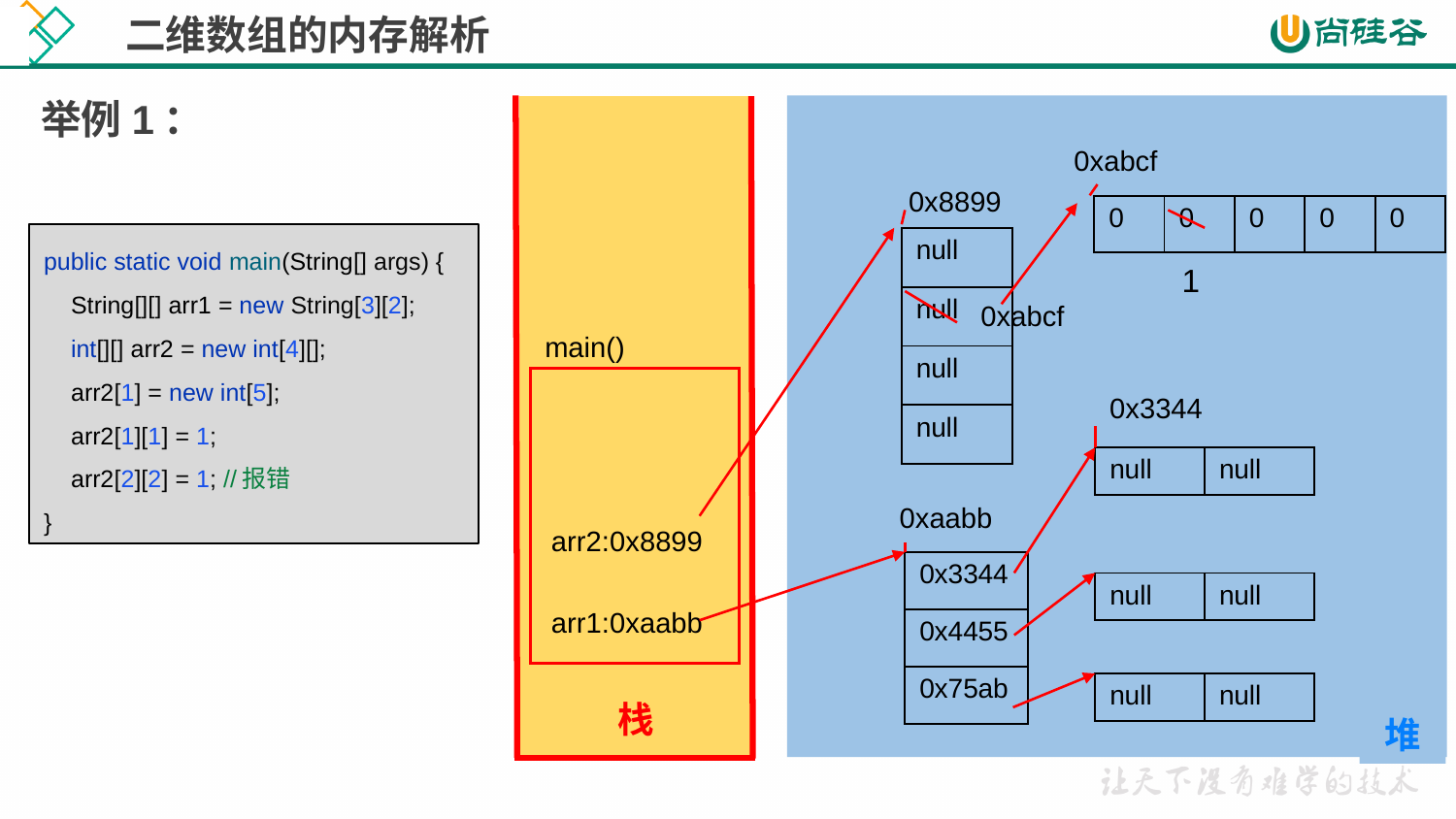

二维数组的内存解析

举例1：

栈

0xabcf
0x8899
| 0 | 0 | 0 | 0 | 0 |
| --- | --- | --- | --- | --- |
public static void main(String[] args) {
    String[][] arr1 = new String[3][2];
    int[][] arr2 = new int[4][];
    arr2[1] = new int[5];
    arr2[1][1] = 1;
    arr2[2][2] = 1; //报错
}
| null |
| --- |
| null |
| null |
| null |
1
0xabcf
main()

0x3344
| null | null |
| --- | --- |
0xaabb
arr2:0x8899
| 0x3344 |
| --- |
| 0x4455 |
| 0x75ab |
| null | null |
| --- | --- |
arr1:0xaabb
| null | null |
| --- | --- |
堆